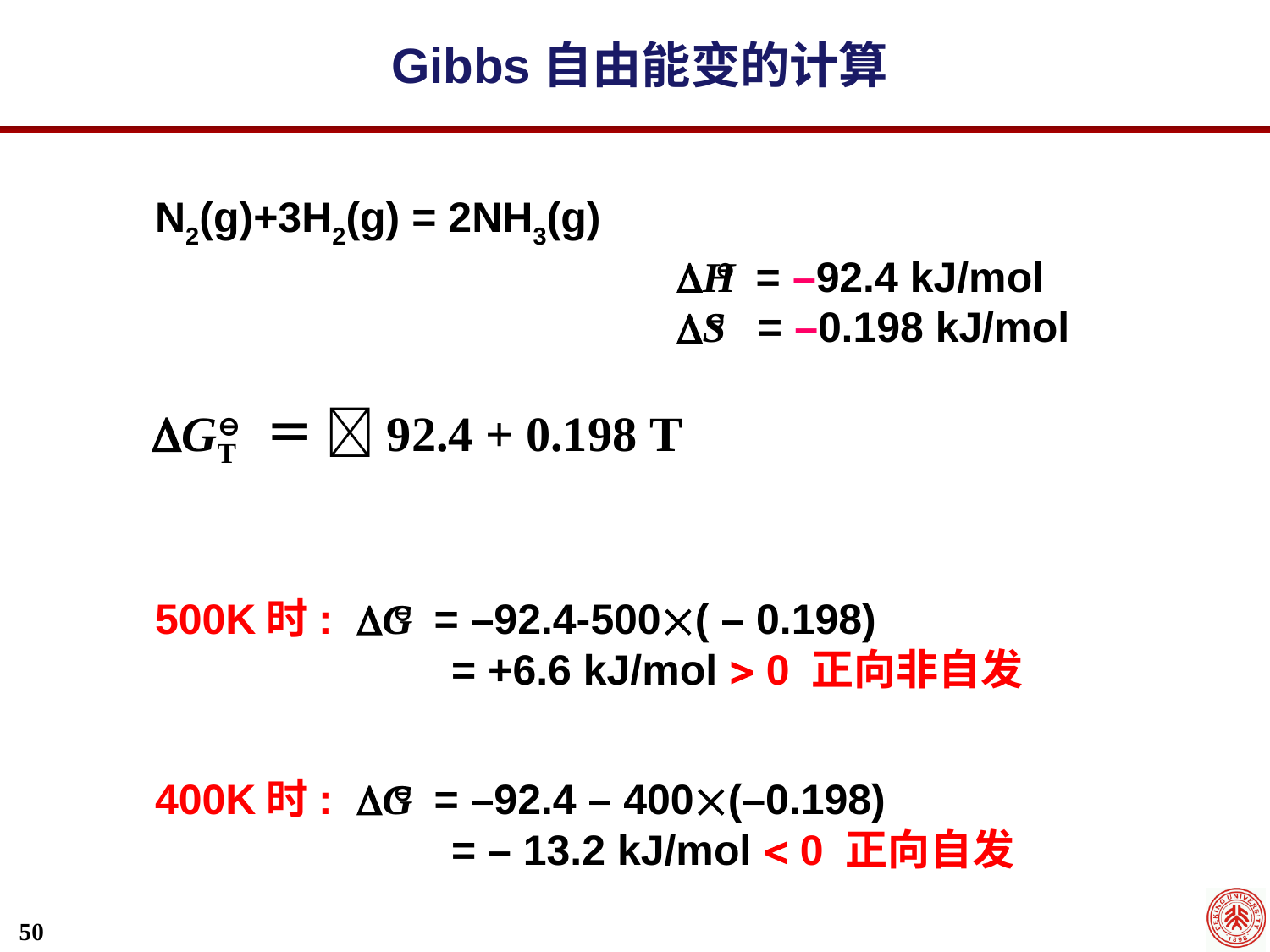

Gibbs自由能变的计算

N2(g)+3H2(g) = 2NH3(g)
                                            ΔH ⊖   = –92.4 kJ/mol
                                            ΔS ⊖   = –0.198 kJ/mol
ΔGT ⊖ ＝ −92.4 + 0.198 T
500K时:  ΔG ⊖  = –92.4-500×( – 0.198)
                         = +6.6 kJ/mol > 0 正向非自发
400K时:  ΔG ⊖  = –92.4 – 400×(–0.198)
                         = – 13.2 kJ/mol < 0 正向自发
50